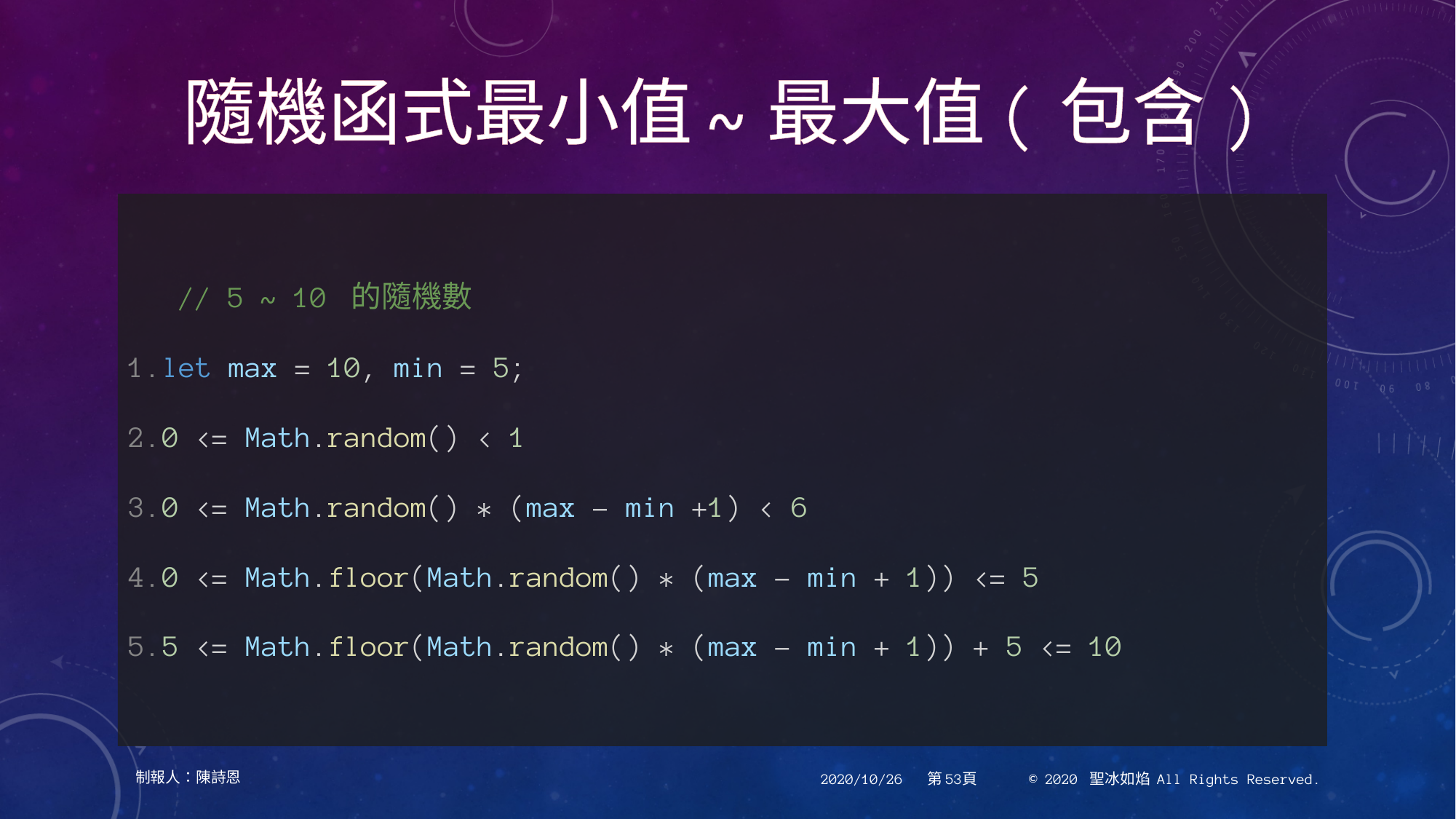

# 隨機函式最小值~最大值(包含)
   // 5 ~ 10 的隨機數
let max = 10, min = 5;
0 <= Math.random() < 1
0 <= Math.random() * (max - min +1) < 6
0 <= Math.floor(Math.random() * (max - min + 1)) <= 5
5 <= Math.floor(Math.random() * (max - min + 1)) + 5 <= 10
第53頁
制報人：陳詩恩
2020/10/26